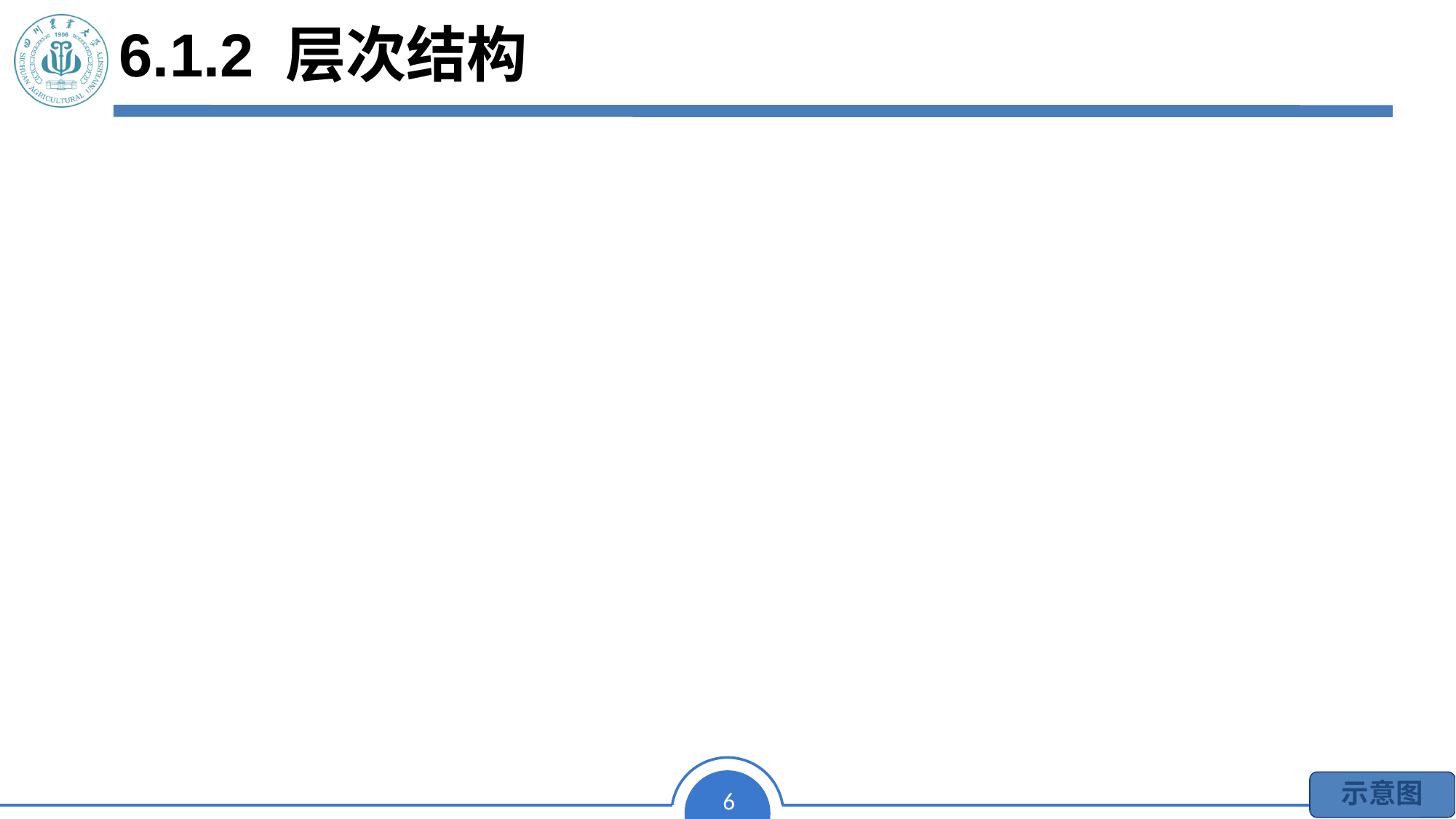

# 6.1.2 层次结构
寄存器
处理器内部的存储单元
高速缓存（Cache）
完全用硬件实现主存储器的速度提高
主存储器
存放当前运行程序和数据，采用半导体存储器构成
辅助存储器
采用磁记录或光记录方式
以磁盘或光盘形式存放可读可写或只读内容
以外设方式连接和访问
示意图